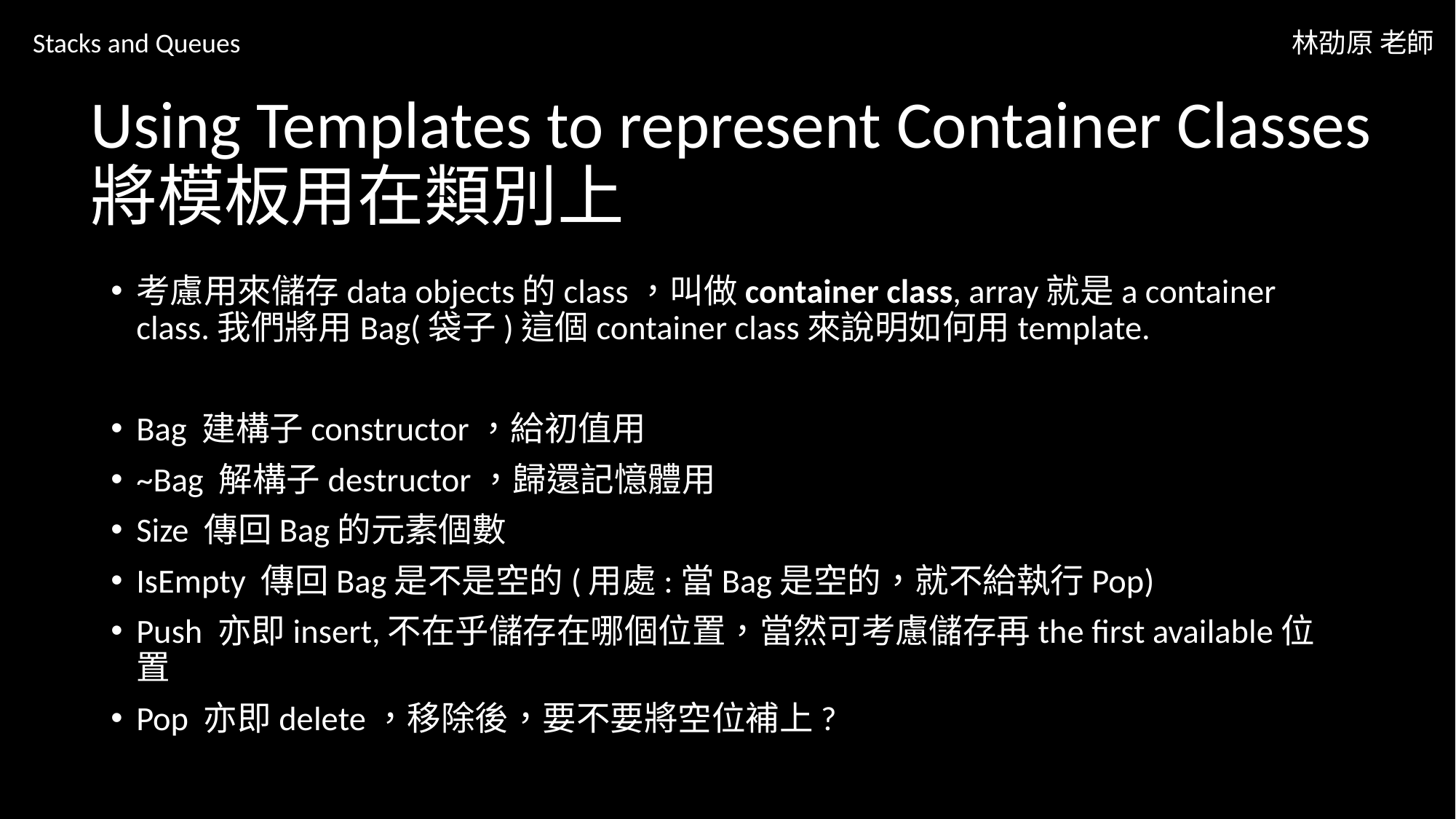

Stacks and Queues
林劭原 老師
# Using Templates to represent Container Classes 將模板用在類別上
考慮用來儲存data objects的class，叫做container class, array就是a container class.我們將用Bag(袋子)這個container class來說明如何用template.

Bag 建構子constructor，給初值用
~Bag 解構子destructor，歸還記憶體用
Size 傳回Bag的元素個數
IsEmpty 傳回Bag是不是空的(用處:當Bag是空的，就不給執行Pop)
Push 亦即insert,不在乎儲存在哪個位置，當然可考慮儲存再the first available位置
Pop 亦即delete，移除後，要不要將空位補上?